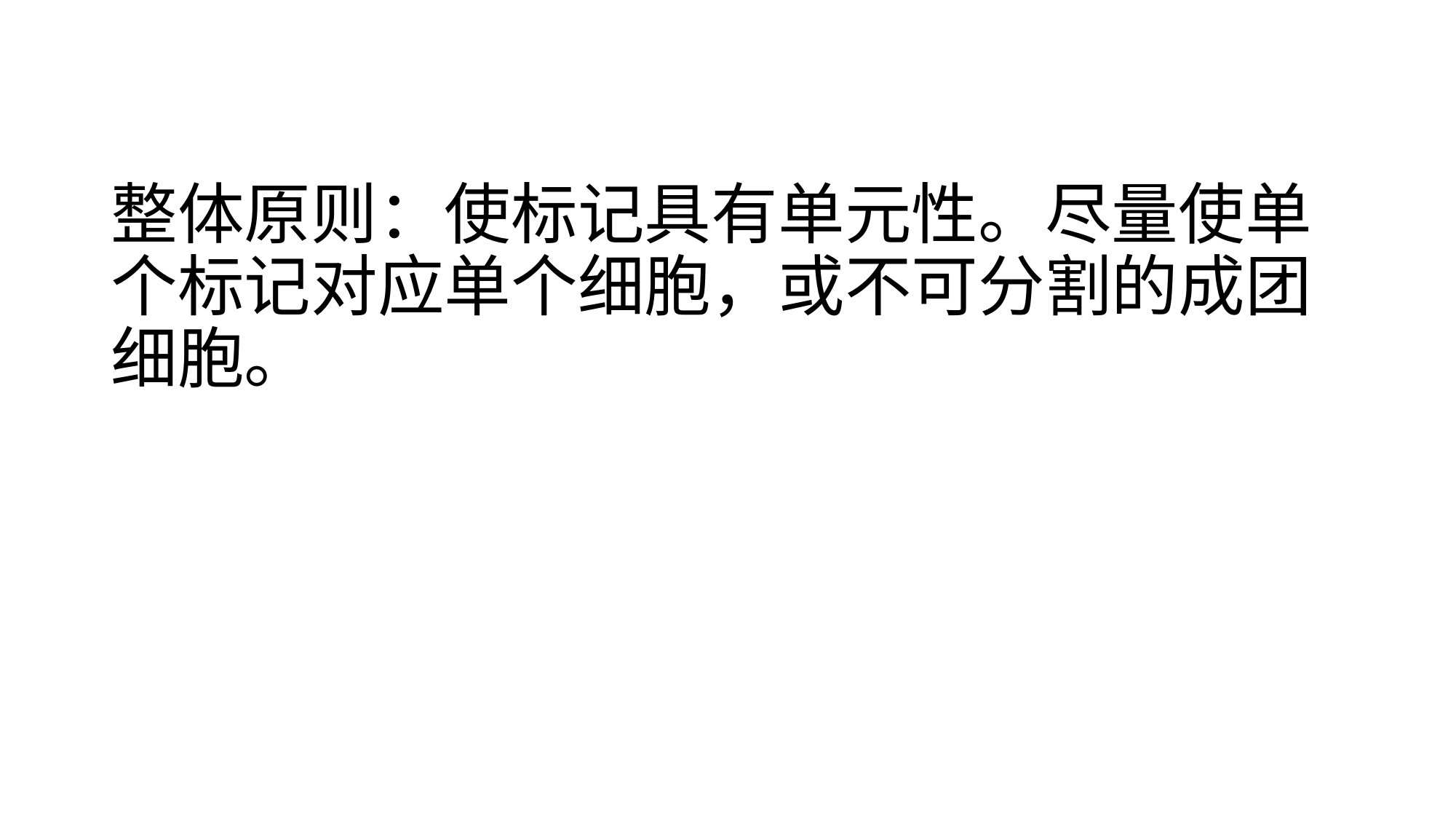

# 整体原则：使标记具有单元性。尽量使单个标记对应单个细胞，或不可分割的成团细胞。